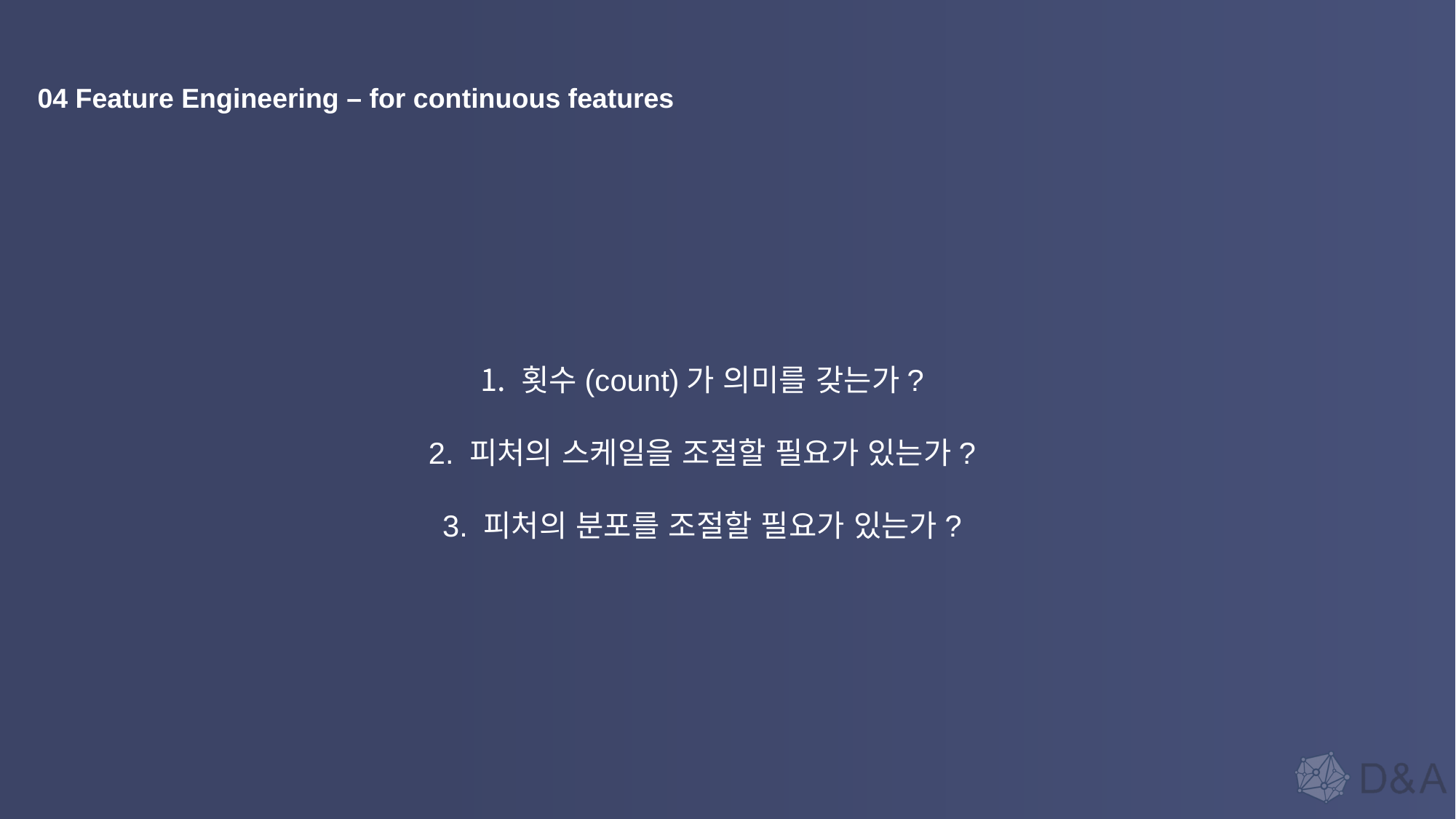

04 Feature Engineering – for continuous features

횟수(count)가 의미를 갖는가?

2. 피처의 스케일을 조절할 필요가 있는가?

3. 피처의 분포를 조절할 필요가 있는가?